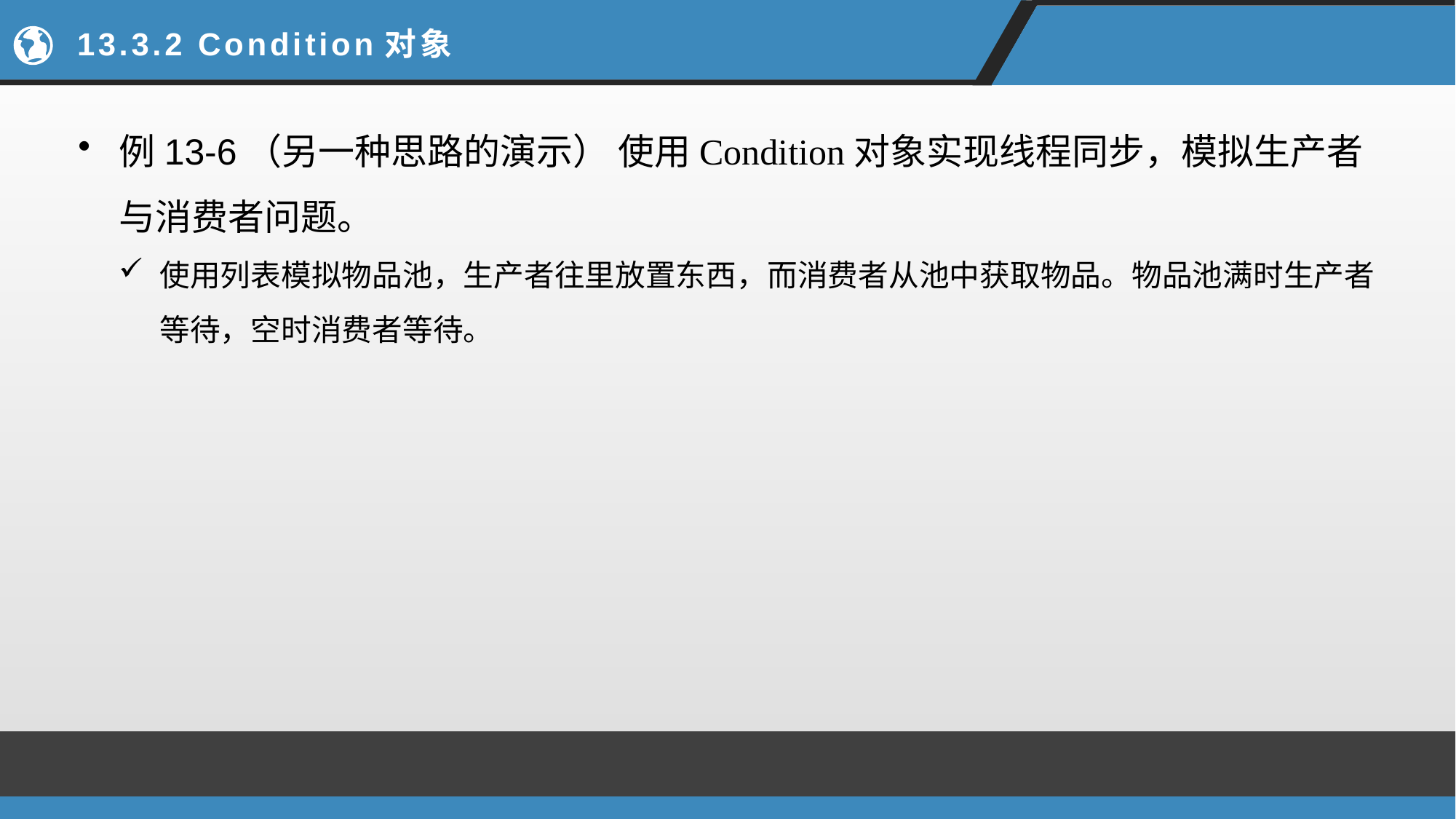

# 13.3.2 Condition对象

例13-6（另一种思路的演示） 使用Condition对象实现线程同步，模拟生产者与消费者问题。
使用列表模拟物品池，生产者往里放置东西，而消费者从池中获取物品。物品池满时生产者等待，空时消费者等待。